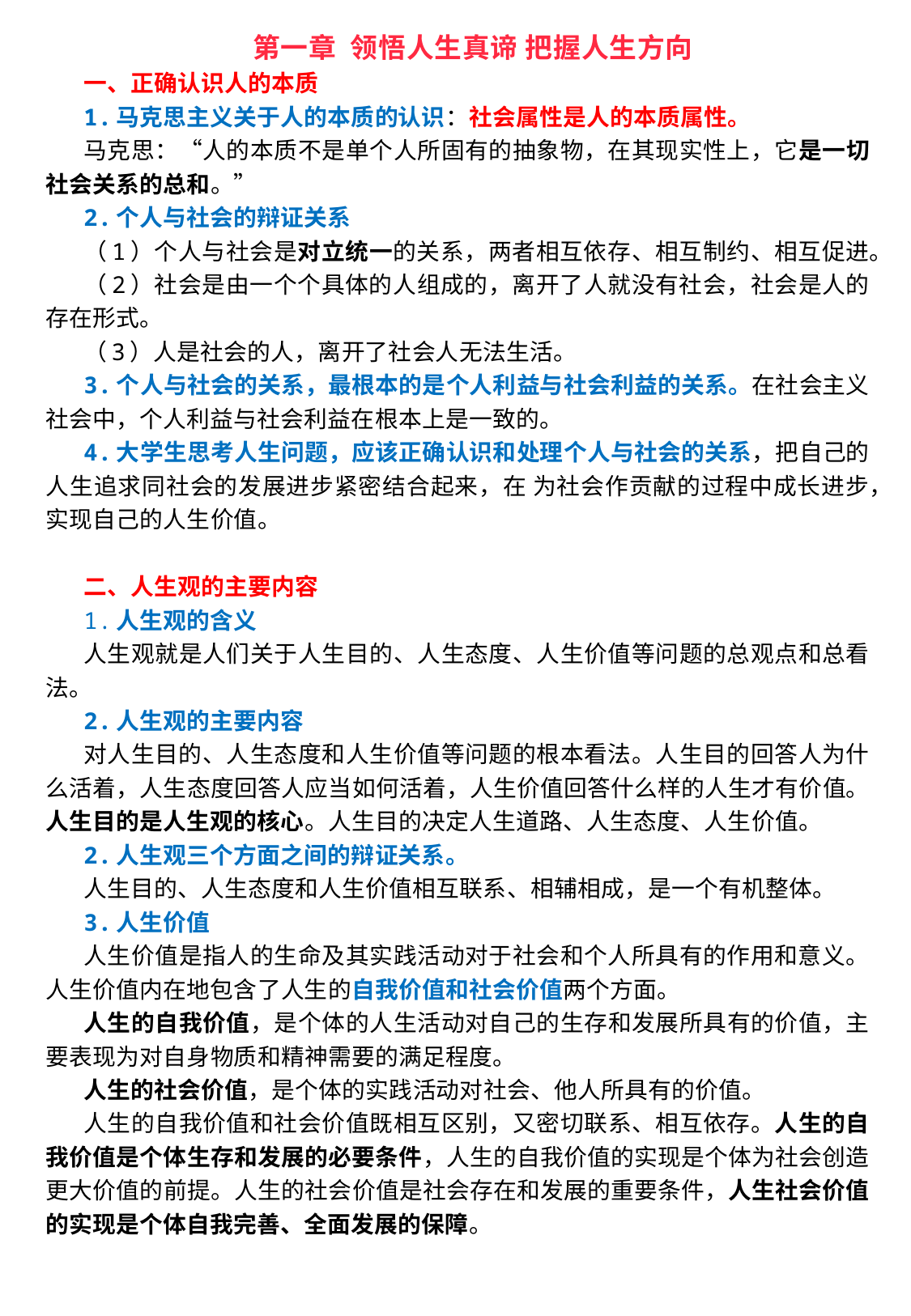

第一章  领悟人生真谛 把握人生方向
一、正确认识人的本质
1.马克思主义关于人的本质的认识：社会属性是人的本质属性。
马克思：“人的本质不是单个人所固有的抽象物，在其现实性上，它是一切社会关系的总和。”
2.个人与社会的辩证关系
（1）个人与社会是对立统一的关系，两者相互依存、相互制约、相互促进。
（2）社会是由一个个具体的人组成的，离开了人就没有社会，社会是人的存在形式。
（3）人是社会的人，离开了社会人无法生活。
3.个人与社会的关系，最根本的是个人利益与社会利益的关系。在社会主义社会中，个人利益与社会利益在根本上是一致的。
4.大学生思考人生问题，应该正确认识和处理个人与社会的关系，把自己的人生追求同社会的发展进步紧密结合起来，在 为社会作贡献的过程中成长进步，实现自己的人生价值。

二、人生观的主要内容
1.人生观的含义
人生观就是人们关于人生目的、人生态度、人生价值等问题的总观点和总看法。
2.人生观的主要内容
对人生目的、人生态度和人生价值等问题的根本看法。人生目的回答人为什么活着，人生态度回答人应当如何活着，人生价值回答什么样的人生才有价值。人生目的是人生观的核心。人生目的决定人生道路、人生态度、人生价值。
2.人生观三个方面之间的辩证关系。
人生目的、人生态度和人生价值相互联系、相辅相成，是一个有机整体。
3.人生价值
人生价值是指人的生命及其实践活动对于社会和个人所具有的作用和意义。人生价值内在地包含了人生的自我价值和社会价值两个方面。
人生的自我价值，是个体的人生活动对自己的生存和发展所具有的价值，主要表现为对自身物质和精神需要的满足程度。
人生的社会价值，是个体的实践活动对社会、他人所具有的价值。
人生的自我价值和社会价值既相互区别，又密切联系、相互依存。人生的自我价值是个体生存和发展的必要条件，人生的自我价值的实现是个体为社会创造更大价值的前提。人生的社会价值是社会存在和发展的重要条件，人生社会价值的实现是个体自我完善、全面发展的保障。